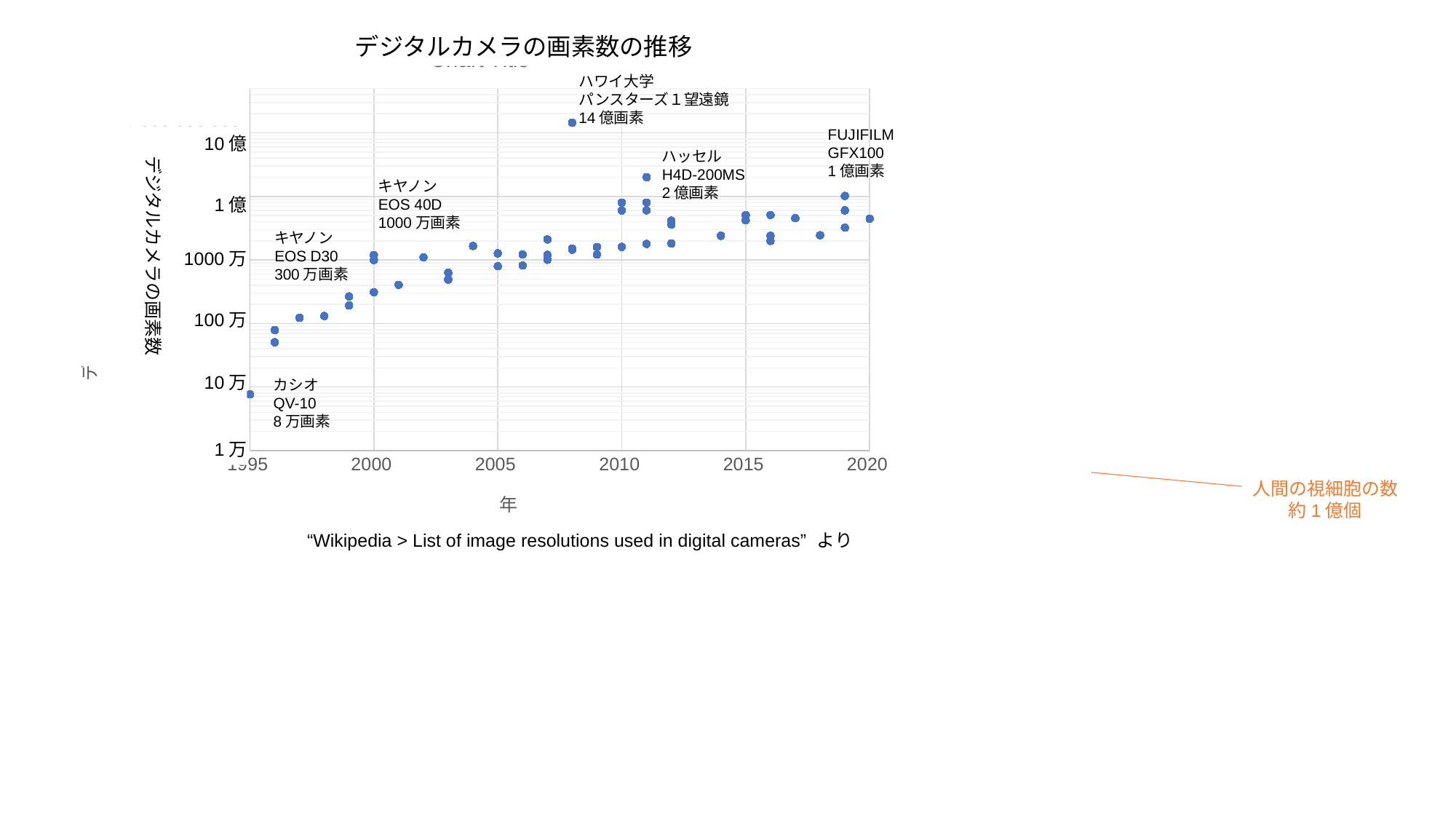

### Chart:

| Category |  |
|---|---|
デジタルカメラの画素数の推移
ハワイ大学
パンスターズ１望遠鏡
14億画素
FUJIFILM
GFX100
1億画素
10億
ハッセル
H4D-200MS
2億画素
デジタルカメラの画素数
キヤノン
EOS 40D
1000万画素
1億
キヤノン
EOS D30
300万画素
1000万
100万
10万
カシオ
QV-10
8万画素
1万
人間の視細胞の数
約1億個
“Wikipedia > List of image resolutions used in digital cameras” より